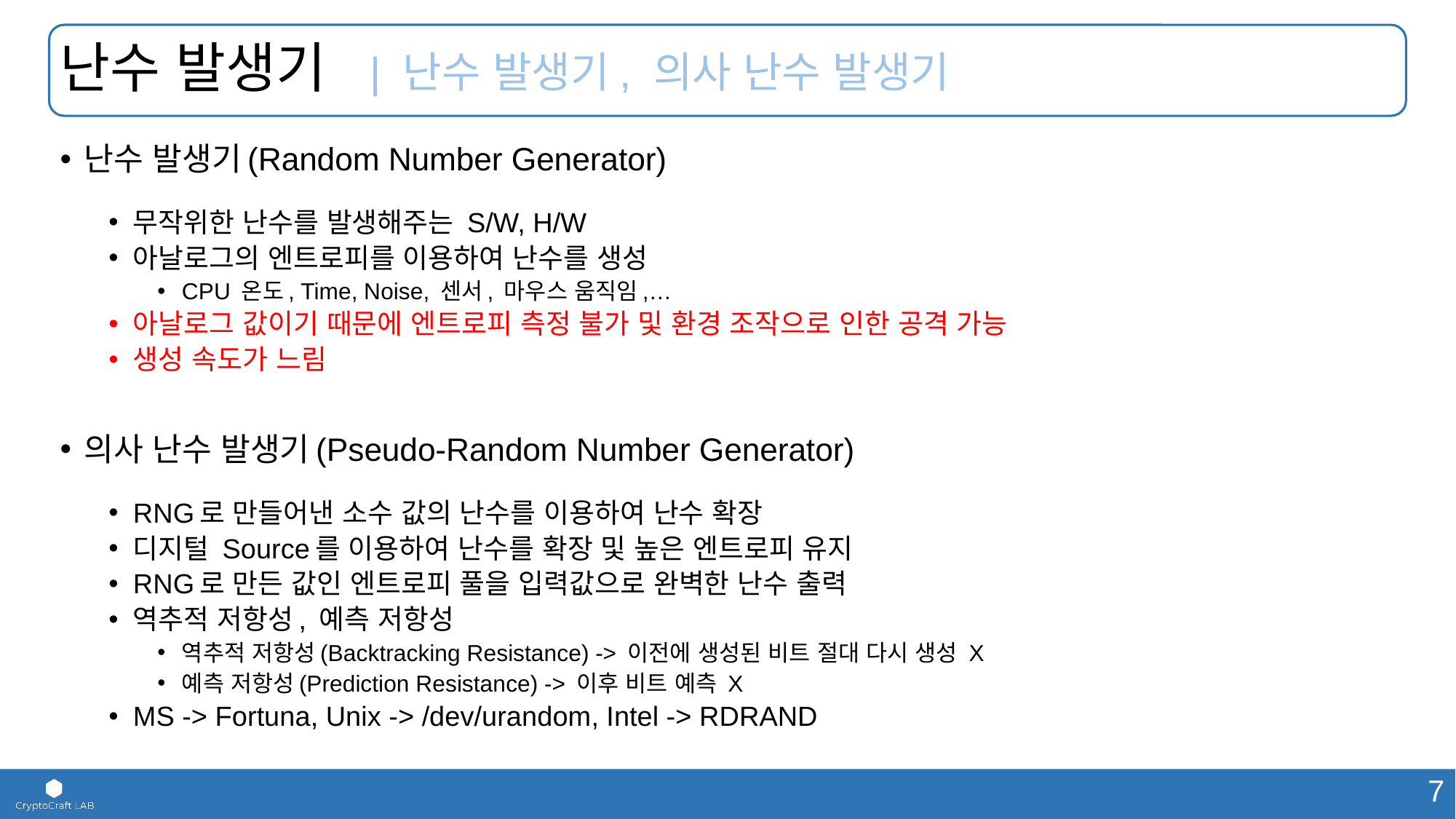

# 난수 발생기  | 난수 발생기, 의사 난수 발생기
난수 발생기(Random Number Generator)

무작위한 난수를 발생해주는 S/W, H/W
아날로그의 엔트로피를 이용하여 난수를 생성
CPU 온도, Time, Noise, 센서, 마우스 움직임,…
아날로그 값이기 때문에 엔트로피 측정 불가 및 환경 조작으로 인한 공격 가능
생성 속도가 느림

의사 난수 발생기(Pseudo-Random Number Generator)

RNG로 만들어낸 소수 값의 난수를 이용하여 난수 확장
디지털 Source를 이용하여 난수를 확장 및 높은 엔트로피 유지
RNG로 만든 값인 엔트로피 풀을 입력값으로 완벽한 난수 출력
역추적 저항성, 예측 저항성
역추적 저항성(Backtracking Resistance) -> 이전에 생성된 비트 절대 다시 생성 X
예측 저항성(Prediction Resistance) -> 이후 비트 예측 X
MS -> Fortuna, Unix -> /dev/urandom, Intel -> RDRAND